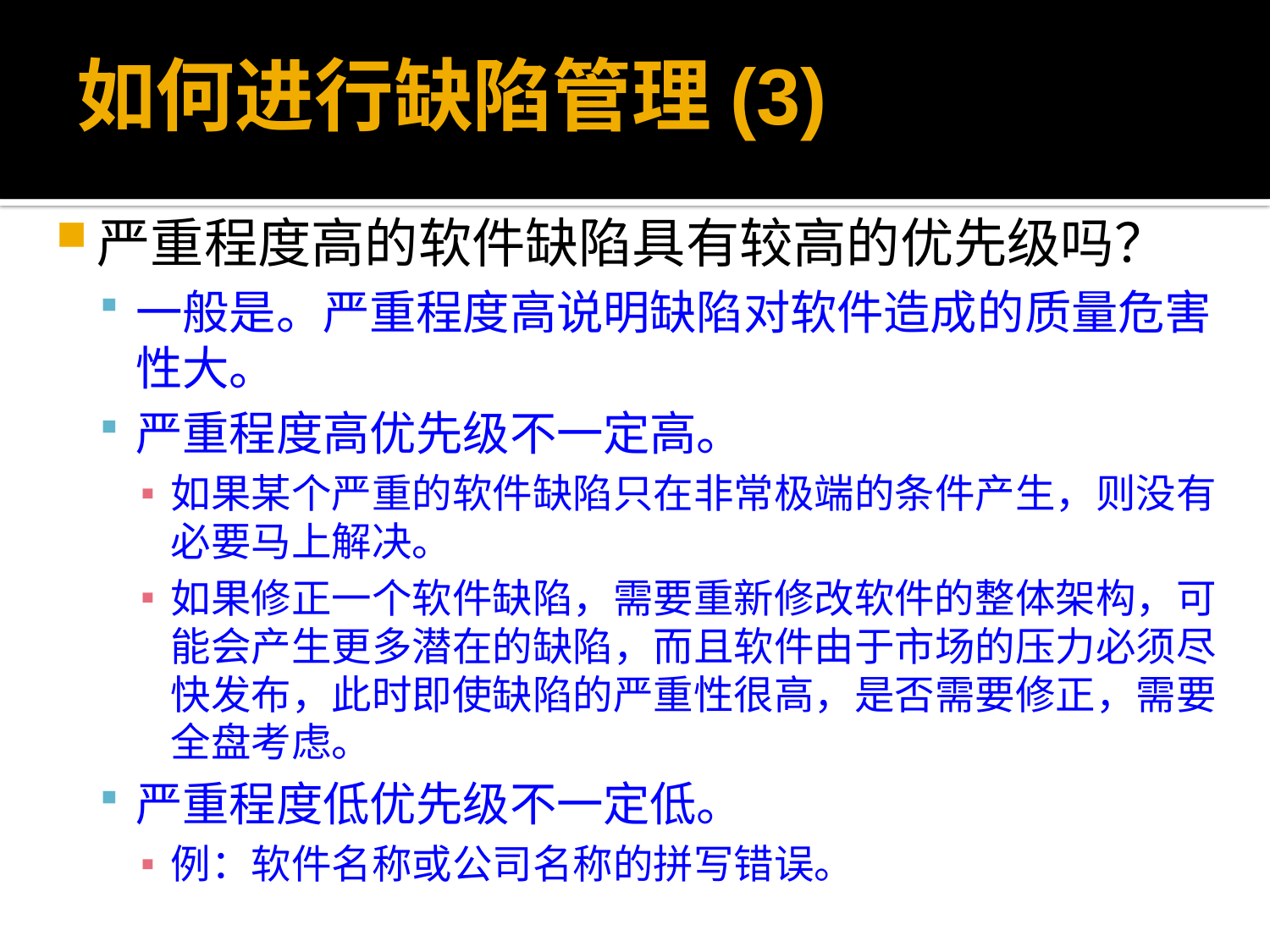

# 如何进行缺陷管理(3)
严重程度高的软件缺陷具有较高的优先级吗？
一般是。严重程度高说明缺陷对软件造成的质量危害性大。
严重程度高优先级不一定高。
如果某个严重的软件缺陷只在非常极端的条件产生，则没有必要马上解决。
如果修正一个软件缺陷，需要重新修改软件的整体架构，可能会产生更多潜在的缺陷，而且软件由于市场的压力必须尽快发布，此时即使缺陷的严重性很高，是否需要修正，需要全盘考虑。
严重程度低优先级不一定低。
例：软件名称或公司名称的拼写错误。